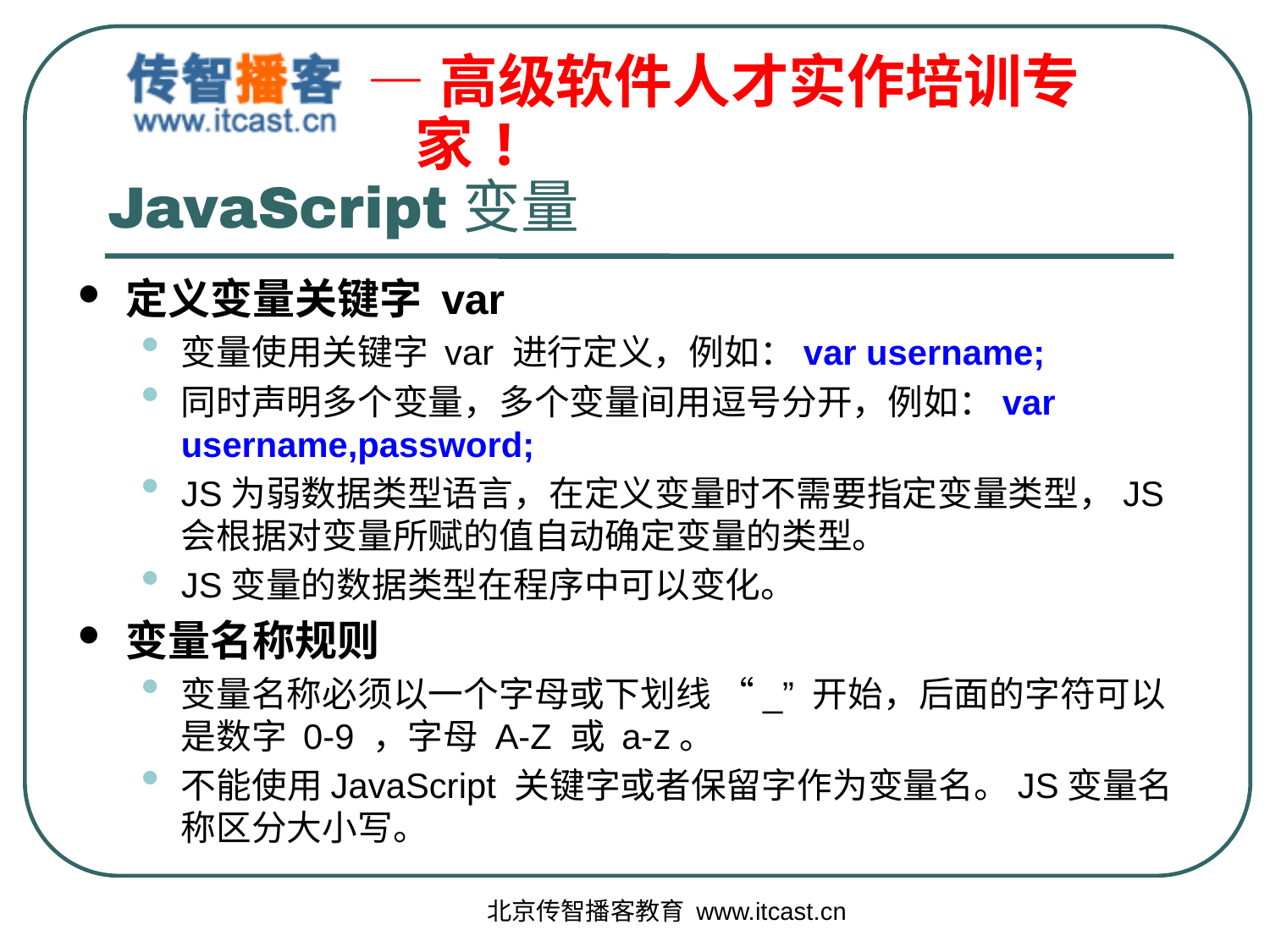

# JavaScript变量
定义变量关键字 var
变量使用关键字 var 进行定义，例如：var username;
同时声明多个变量，多个变量间用逗号分开，例如：var username,password;
JS为弱数据类型语言，在定义变量时不需要指定变量类型，JS会根据对变量所赋的值自动确定变量的类型。
JS变量的数据类型在程序中可以变化。
变量名称规则
变量名称必须以一个字母或下划线 “_” 开始，后面的字符可以是数字 0-9 ，字母 A-Z 或 a-z。
不能使用JavaScript 关键字或者保留字作为变量名。JS变量名称区分大小写。